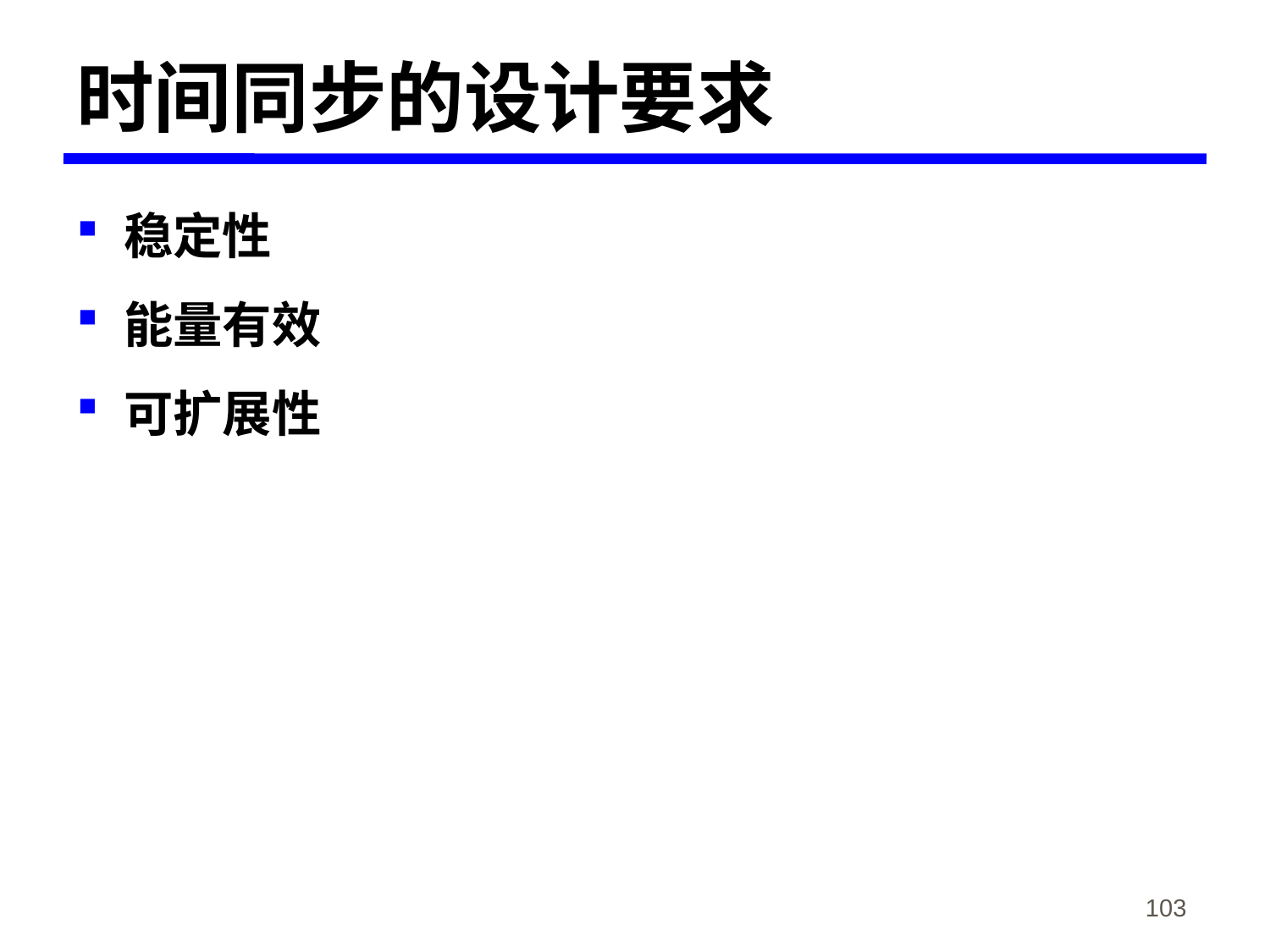

# 时间同步的设计要求
稳定性
能量有效
可扩展性
《物联网概论》-韩毅刚
103